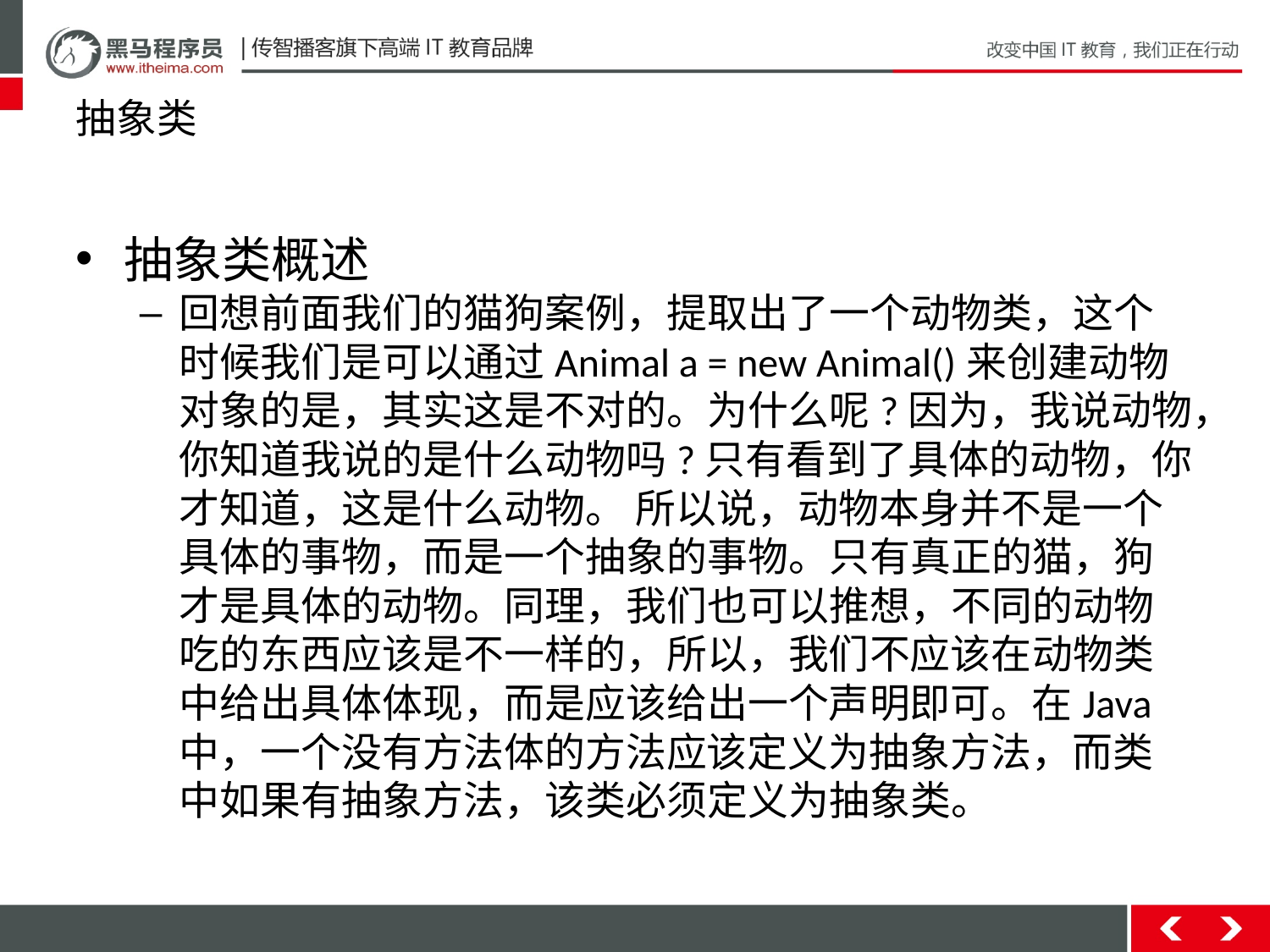

# 抽象类
抽象类概述
回想前面我们的猫狗案例，提取出了一个动物类，这个时候我们是可以通过Animal a = new Animal()来创建动物对象的是，其实这是不对的。为什么呢?因为，我说动物，你知道我说的是什么动物吗?只有看到了具体的动物，你才知道，这是什么动物。 所以说，动物本身并不是一个具体的事物，而是一个抽象的事物。只有真正的猫，狗才是具体的动物。同理，我们也可以推想，不同的动物吃的东西应该是不一样的，所以，我们不应该在动物类中给出具体体现，而是应该给出一个声明即可。在Java中，一个没有方法体的方法应该定义为抽象方法，而类中如果有抽象方法，该类必须定义为抽象类。